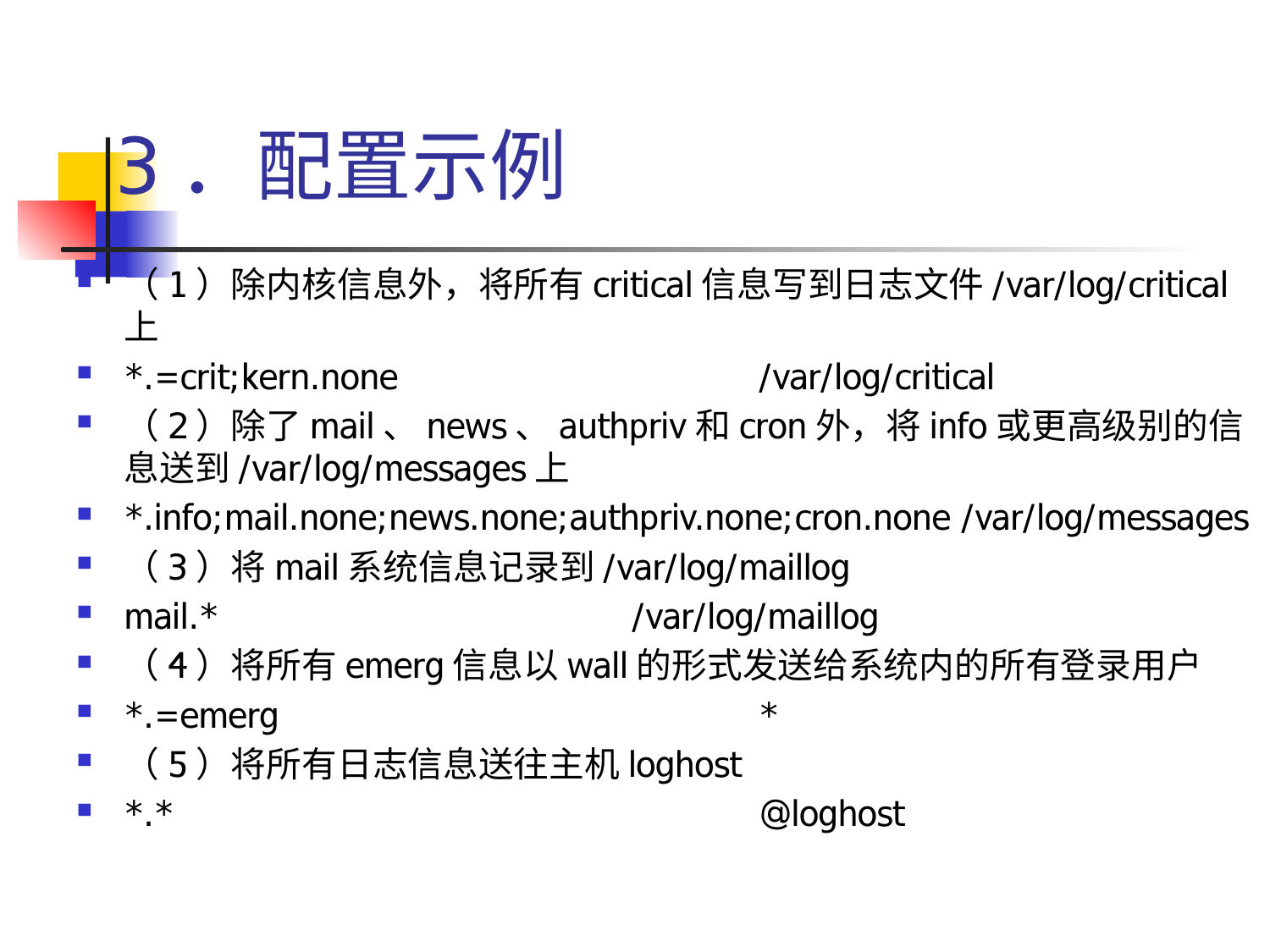

# 3．配置示例
（1）除内核信息外，将所有critical信息写到日志文件/var/log/critical上
*.=crit;kern.none			/var/log/critical
（2）除了mail、news、authpriv和cron外，将info或更高级别的信息送到/var/log/messages上
*.info;mail.none;news.none;authpriv.none;cron.none /var/log/messages
（3）将mail系统信息记录到/var/log/maillog
mail.*				/var/log/maillog
（4）将所有emerg信息以wall的形式发送给系统内的所有登录用户
*.=emerg				*
（5）将所有日志信息送往主机loghost
*.*					@loghost